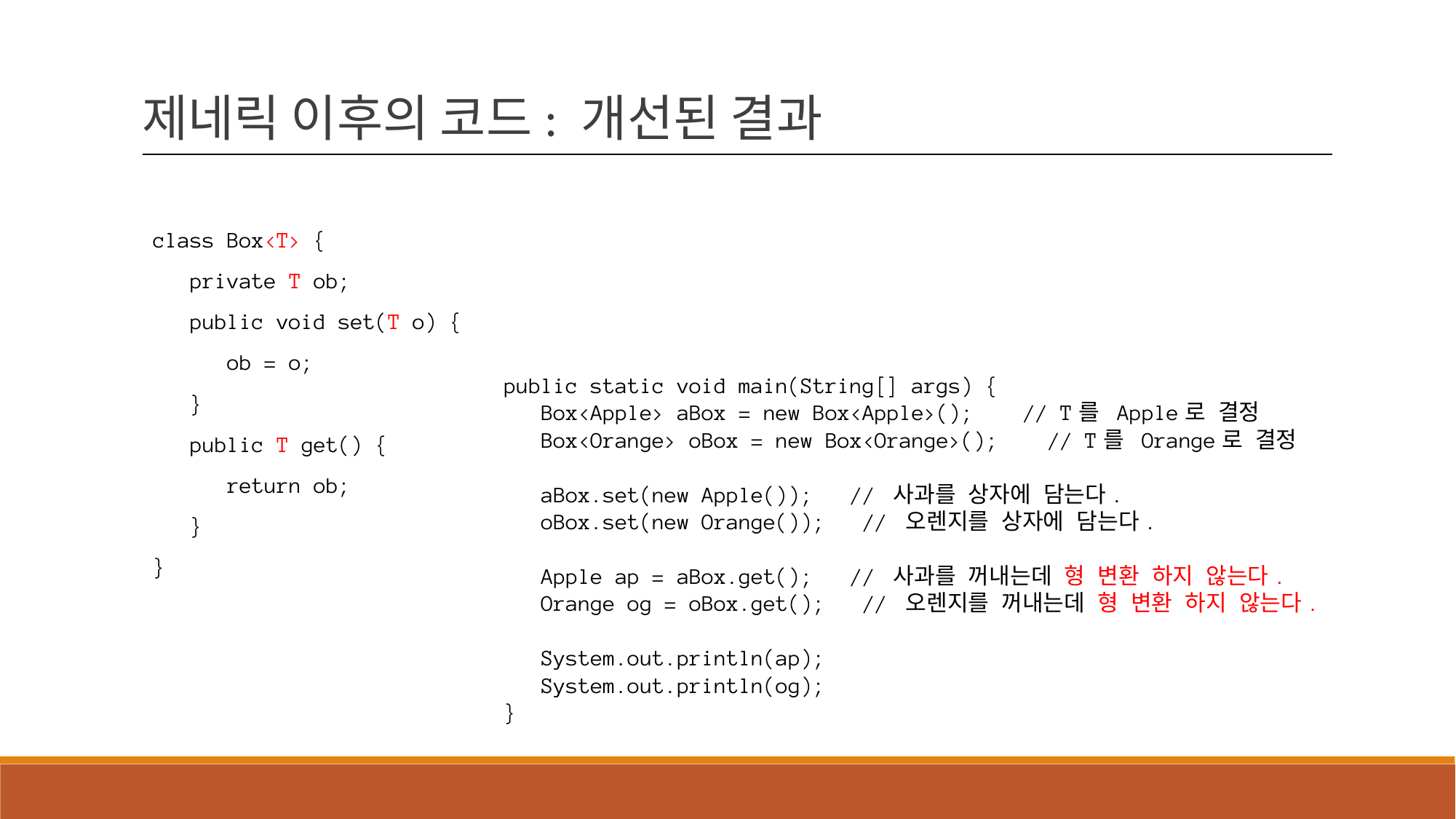

제네릭 이후의 코드: 개선된 결과
class Box<T> {
   private T ob;
   public void set(T o) {
      ob = o;
   }
   public T get() {
      return ob;
   }
}
public static void main(String[] args) {
   Box<Apple> aBox = new Box<Apple>();    // T를 Apple로 결정
   Box<Orange> oBox = new Box<Orange>();    // T를 Orange로 결정

   aBox.set(new Apple());   // 사과를 상자에 담는다.
   oBox.set(new Orange());   // 오렌지를 상자에 담는다.

   Apple ap = aBox.get();   // 사과를 꺼내는데 형 변환 하지 않는다.
   Orange og = oBox.get();   // 오렌지를 꺼내는데 형 변환 하지 않는다.

   System.out.println(ap);
   System.out.println(og);
}